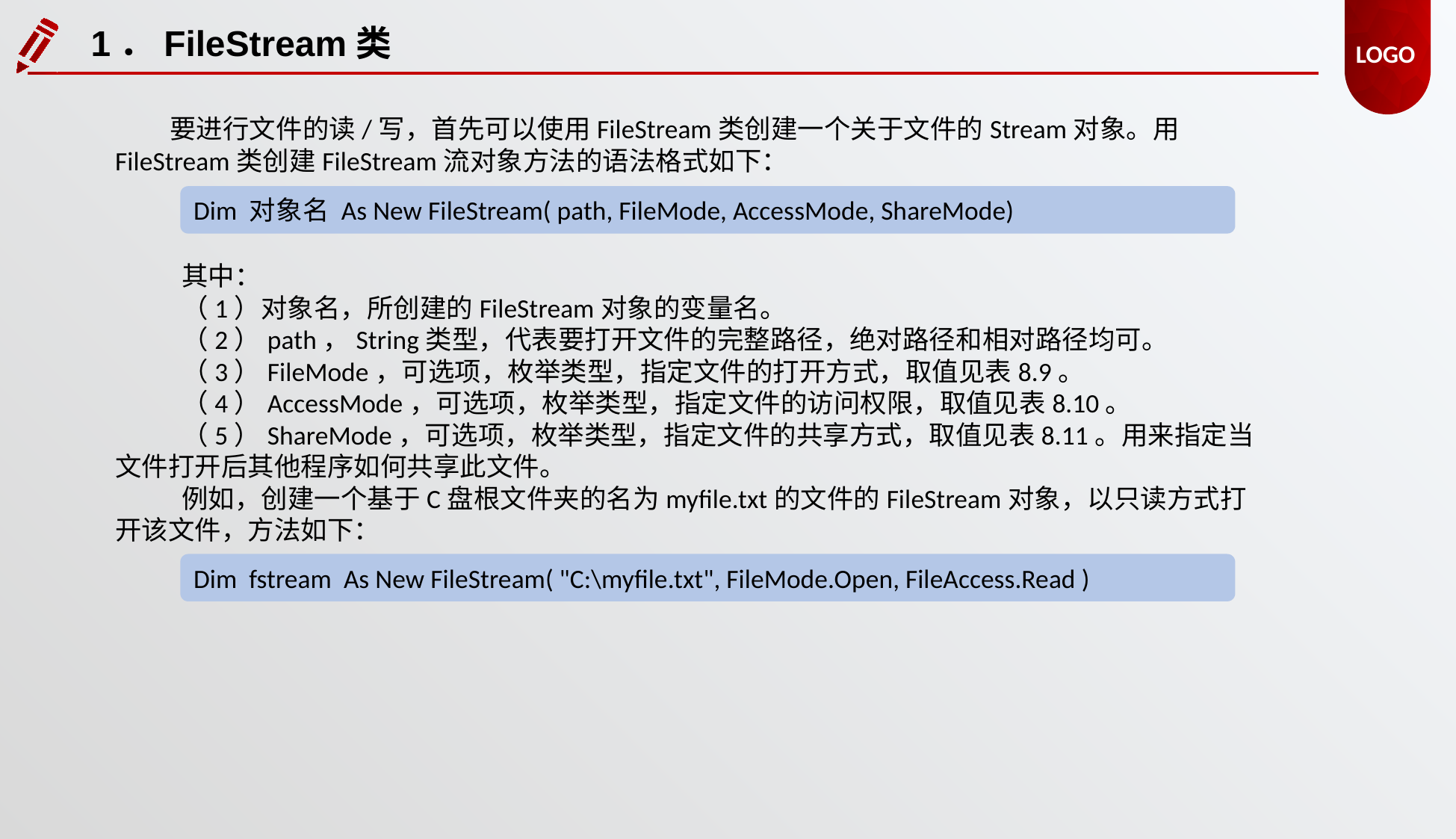

1．FileStream类
要进行文件的读/写，首先可以使用FileStream类创建一个关于文件的Stream对象。用FileStream类创建FileStream流对象方法的语法格式如下：
Dim 对象名 As New FileStream( path, FileMode, AccessMode, ShareMode)
其中：
（1）对象名，所创建的FileStream对象的变量名。
（2）path，String类型，代表要打开文件的完整路径，绝对路径和相对路径均可。
（3）FileMode，可选项，枚举类型，指定文件的打开方式，取值见表8.9。
（4）AccessMode，可选项，枚举类型，指定文件的访问权限，取值见表8.10。
（5）ShareMode，可选项，枚举类型，指定文件的共享方式，取值见表8.11。用来指定当文件打开后其他程序如何共享此文件。
例如，创建一个基于C盘根文件夹的名为myfile.txt的文件的FileStream对象，以只读方式打开该文件，方法如下：
Dim  fstream  As New FileStream( "C:\myfile.txt", FileMode.Open, FileAccess.Read )